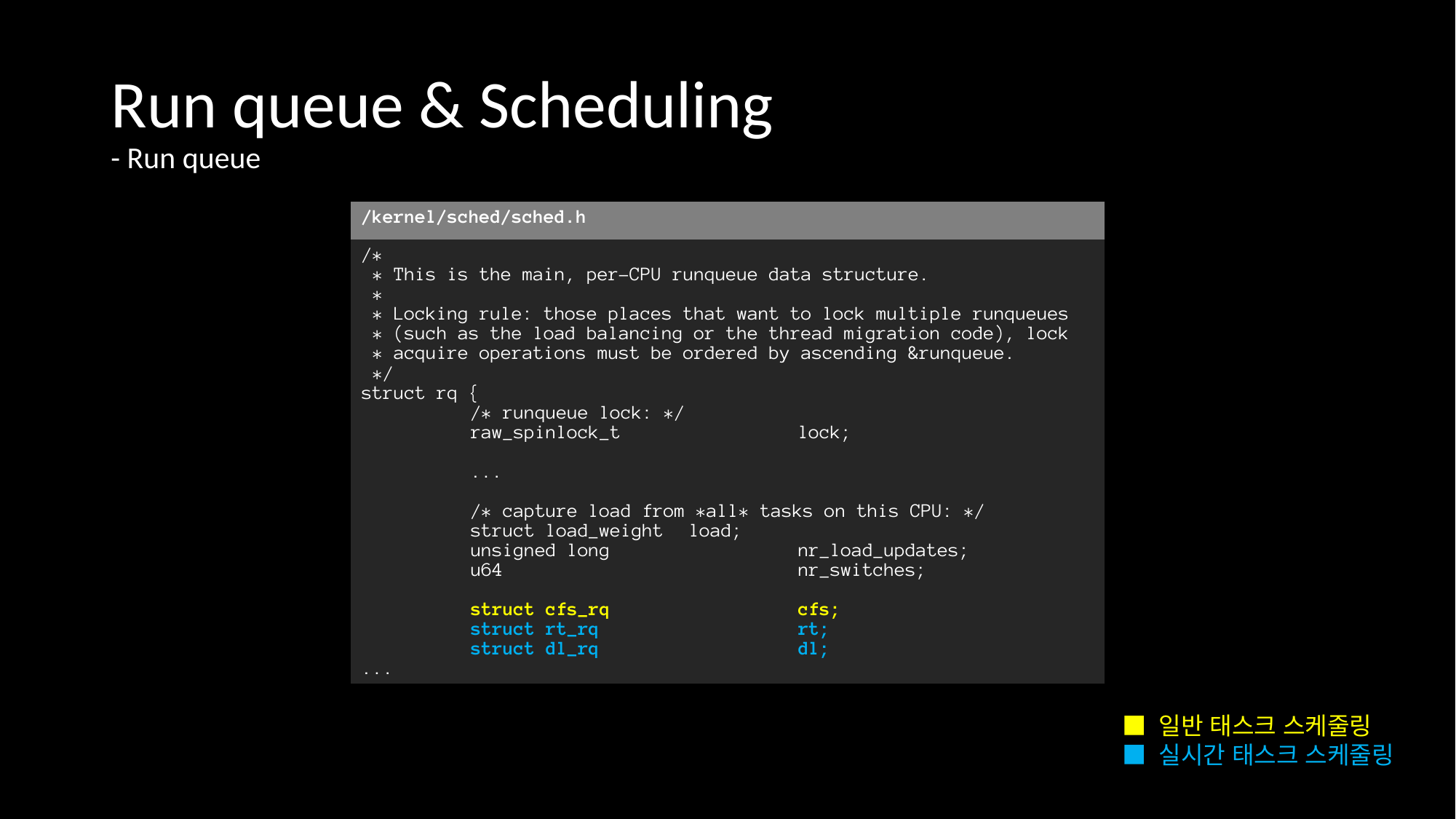

# Run queue & Scheduling - Run queue
| /kernel/sched/sched.h |
| --- |
| /\* \* This is the main, per-CPU runqueue data structure. \* \* Locking rule: those places that want to lock multiple runqueues \* (such as the load balancing or the thread migration code), lock \* acquire operations must be ordered by ascending &runqueue. \*/ struct rq { /\* runqueue lock: \*/ raw\_spinlock\_t lock; ... /\* capture load from \*all\* tasks on this CPU: \*/ struct load\_weight load; unsigned long nr\_load\_updates; u64 nr\_switches; struct cfs\_rq cfs; struct rt\_rq rt; struct dl\_rq dl; ... |
■ 일반 태스크 스케줄링
■ 실시간 태스크 스케줄링